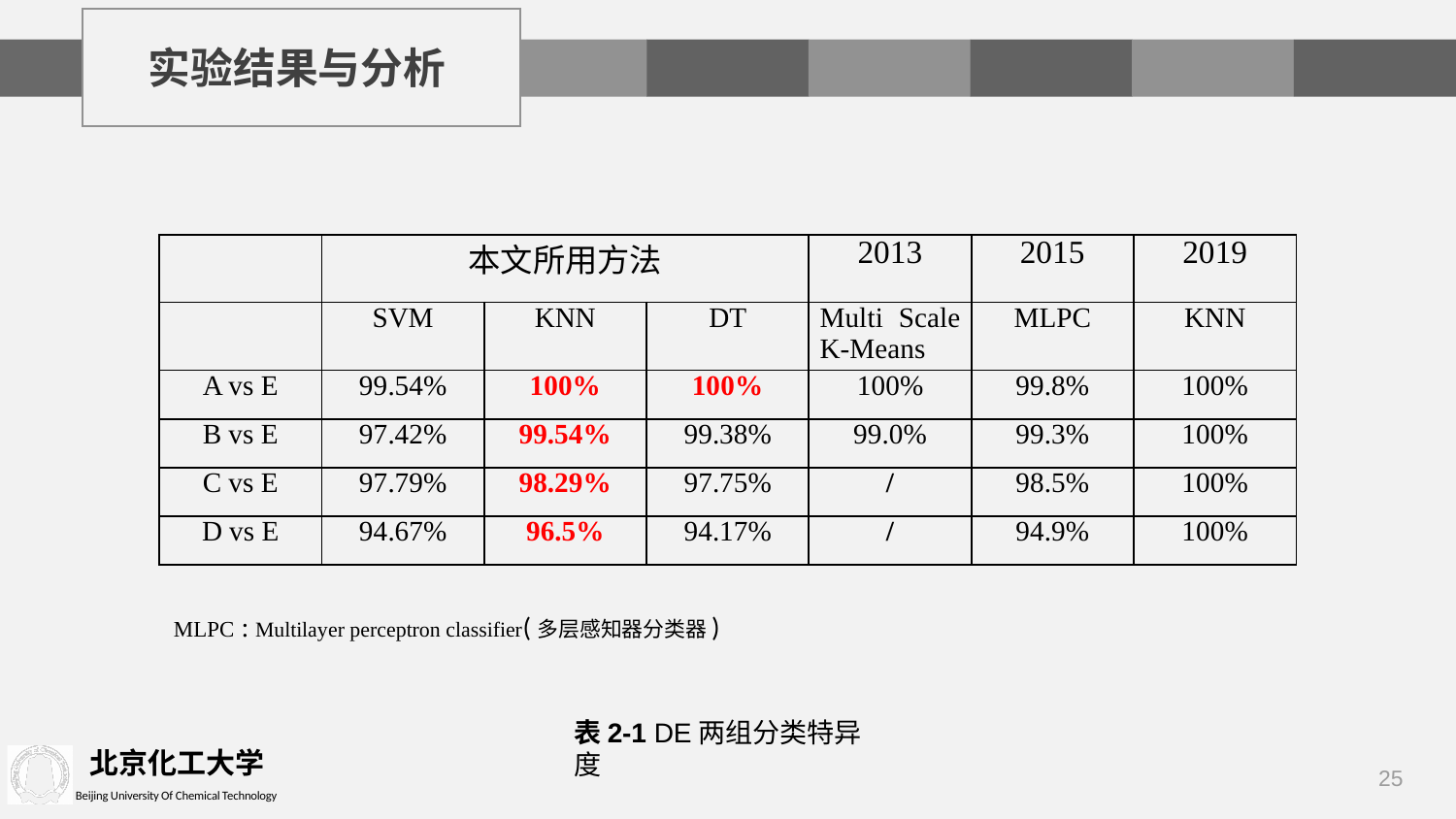

实验结果与分析

|  | 本文所用方法 |  |  | 2013 | 2015 | 2019 |
| --- | --- | --- | --- | --- | --- | --- |
|  | SVM | KNN | DT | Multi Scale K-Means | MLPC | KNN |
| A vs E | 99.54% | 100% | 100% | 100% | 99.8% | 100% |
| B vs E | 97.42% | 99.54% | 99.38% | 99.0% | 99.3% | 100% |
| C vs E | 97.79% | 98.29% | 97.75% | / | 98.5% | 100% |
| D vs E | 94.67% | 96.5% | 94.17% | / | 94.9% | 100% |
MLPC : Multilayer perceptron classifier(多层感知器分类器)
表2-1 DE两组分类特异度
25